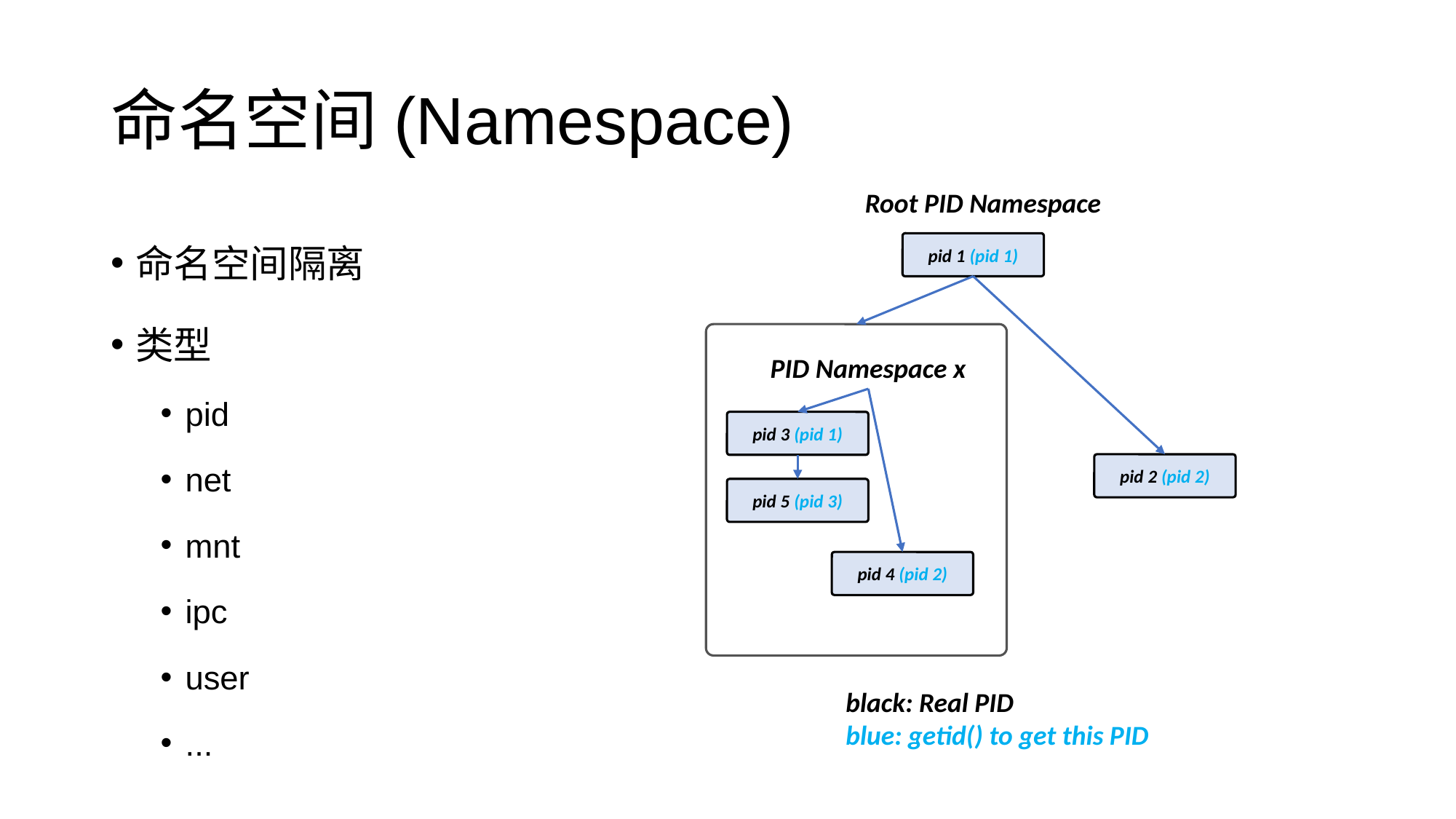

# 命名空间(Namespace)
Root PID Namespace
pid 1 (pid 1)

PID Namespace x
pid 3 (pid 1)
pid 2 (pid 2)
pid 5 (pid 3)
pid 4 (pid 2)
black: Real PID
blue: getid() to get this PID
命名空间隔离
类型
pid
net
mnt
ipc
user
...